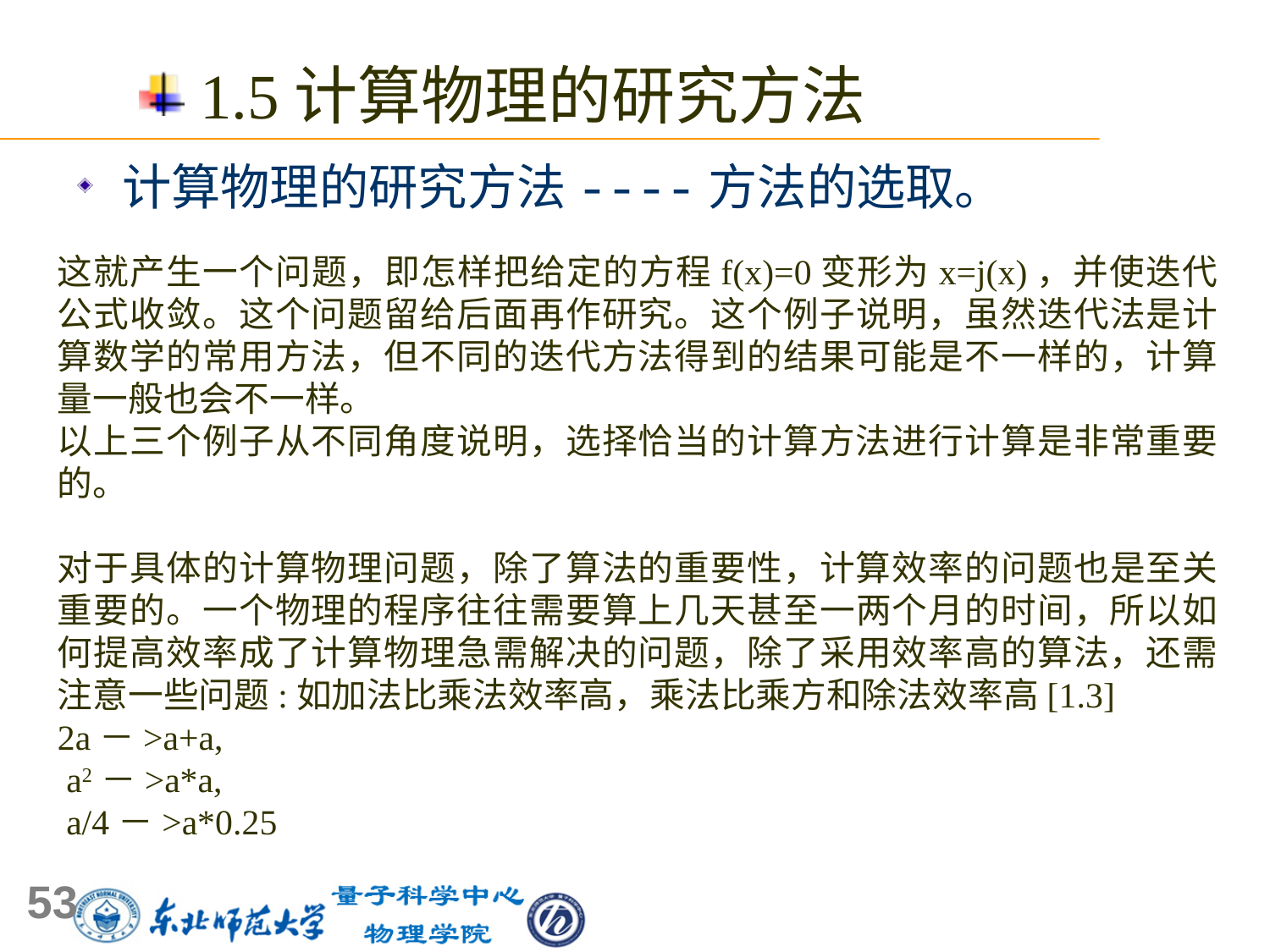

1.5计算物理的研究方法

 计算物理的研究方法----方法的选取。
这就产生一个问题，即怎样把给定的方程f(x)=0变形为x=j(x)，并使迭代公式收敛。这个问题留给后面再作研究。这个例子说明，虽然迭代法是计算数学的常用方法，但不同的迭代方法得到的结果可能是不一样的，计算量一般也会不一样。
以上三个例子从不同角度说明，选择恰当的计算方法进行计算是非常重要的。

对于具体的计算物理问题，除了算法的重要性，计算效率的问题也是至关重要的。一个物理的程序往往需要算上几天甚至一两个月的时间，所以如何提高效率成了计算物理急需解决的问题，除了采用效率高的算法，还需注意一些问题:如加法比乘法效率高，乘法比乘方和除法效率高[1.3]
2a－>a+a,
 a2－>a*a,
 a/4－>a*0.25
53